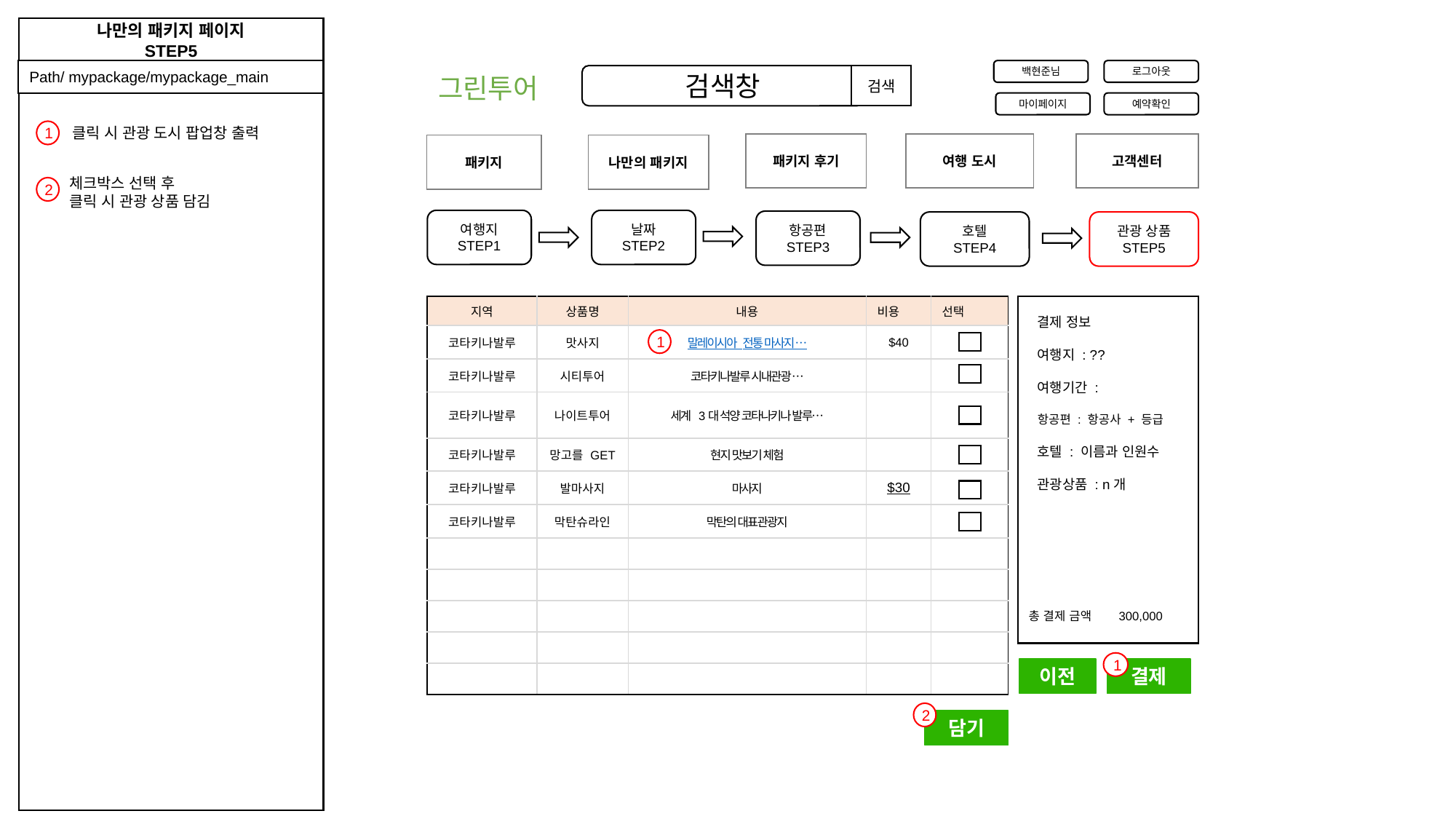

나만의 패키지 페이지
STEP5
Path/ mypackage/mypackage_main
로그아웃
백현준님
예약확인
마이페이지
그린투어
검색창
검색

클릭 시 관광 도시 팝업창 출력
1
패키지 후기
여행 도시
고객센터
패키지
나만의 패키지
체크박스 선택 후
클릭 시 관광 상품 담김
2
여행지
STEP1
날짜
STEP2
항공편
STEP3
호텔
STEP4
관광 상품
STEP5

| 지역 | 상품명 | 내용 | 비용 | 선택 |
| --- | --- | --- | --- | --- |
| 코타키나발루 | 맛사지 | 말레이시아 전통 마사지… | $40 |  |
| 코타키나발루 | 시티투어 | 코타키나발루 시내관광… |  |  |
| 코타키나발루 | 나이트투어 | 세계 3대 석양 코타나키나 발루… |  |  |
| 코타키나발루 | 망고를 GET | 현지 맛보기 체험 |  |  |
| 코타키나발루 | 발마사지 | 마사지 | $30 |  |
| 코타키나발루 | 막탄슈라인 | 막탄의 대표관광지 |  |  |
|  |  |  |  |  |
|  |  |  |  |  |
|  |  |  |  |  |
|  |  |  |  |  |
|  |  |  |  |  |
결제 정보

여행지 : ??

여행기간 :

항공편 : 항공사 + 등급

호텔 : 이름과 인원수

관광상품 : n개
1

총 결제 금액       300,000
1
결제
이전
2
담기